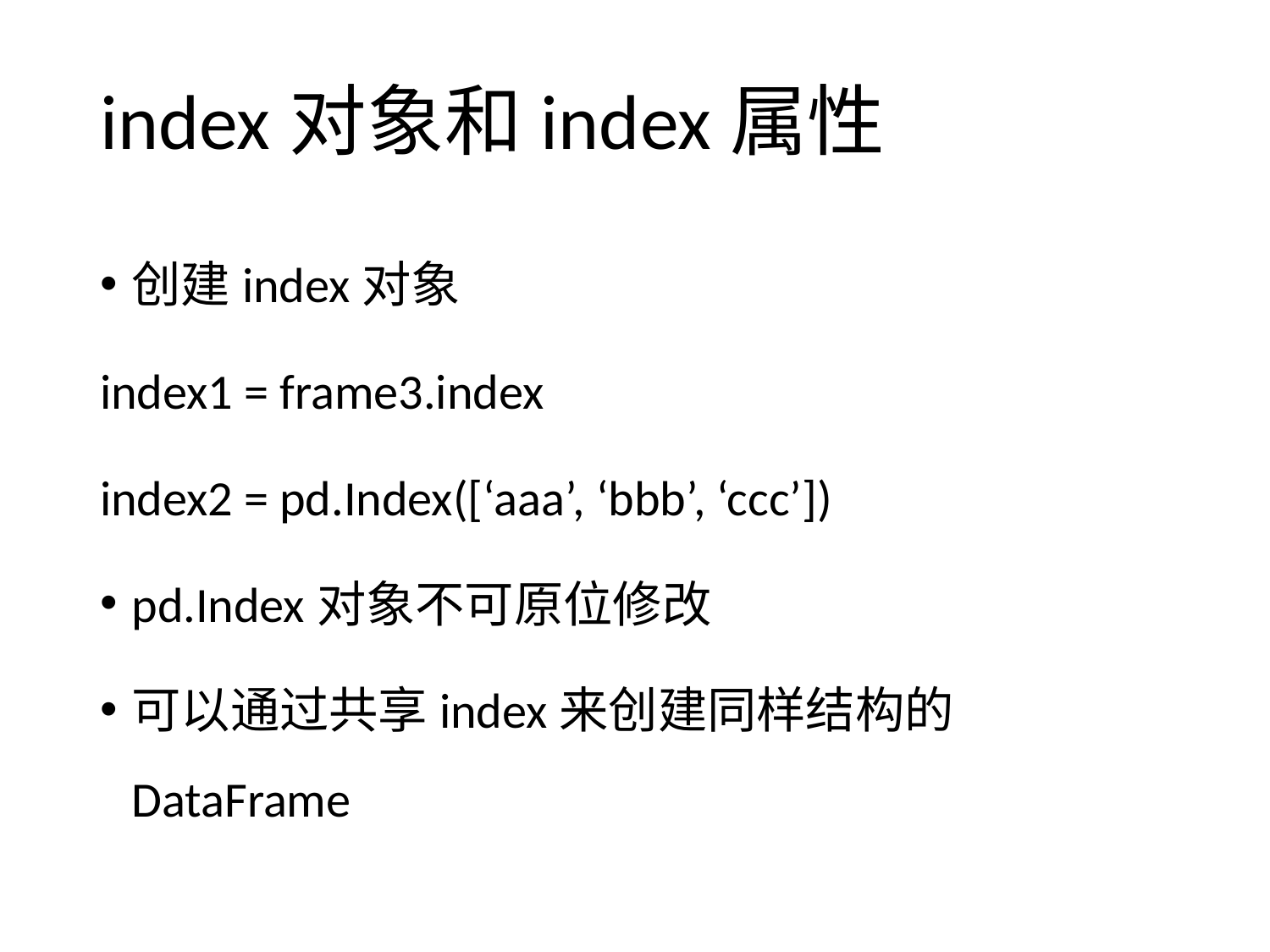

# index对象和index属性
创建index对象
index1 = frame3.index
index2 = pd.Index([‘aaa’, ‘bbb’, ‘ccc’])
pd.Index对象不可原位修改
可以通过共享index来创建同样结构的DataFrame